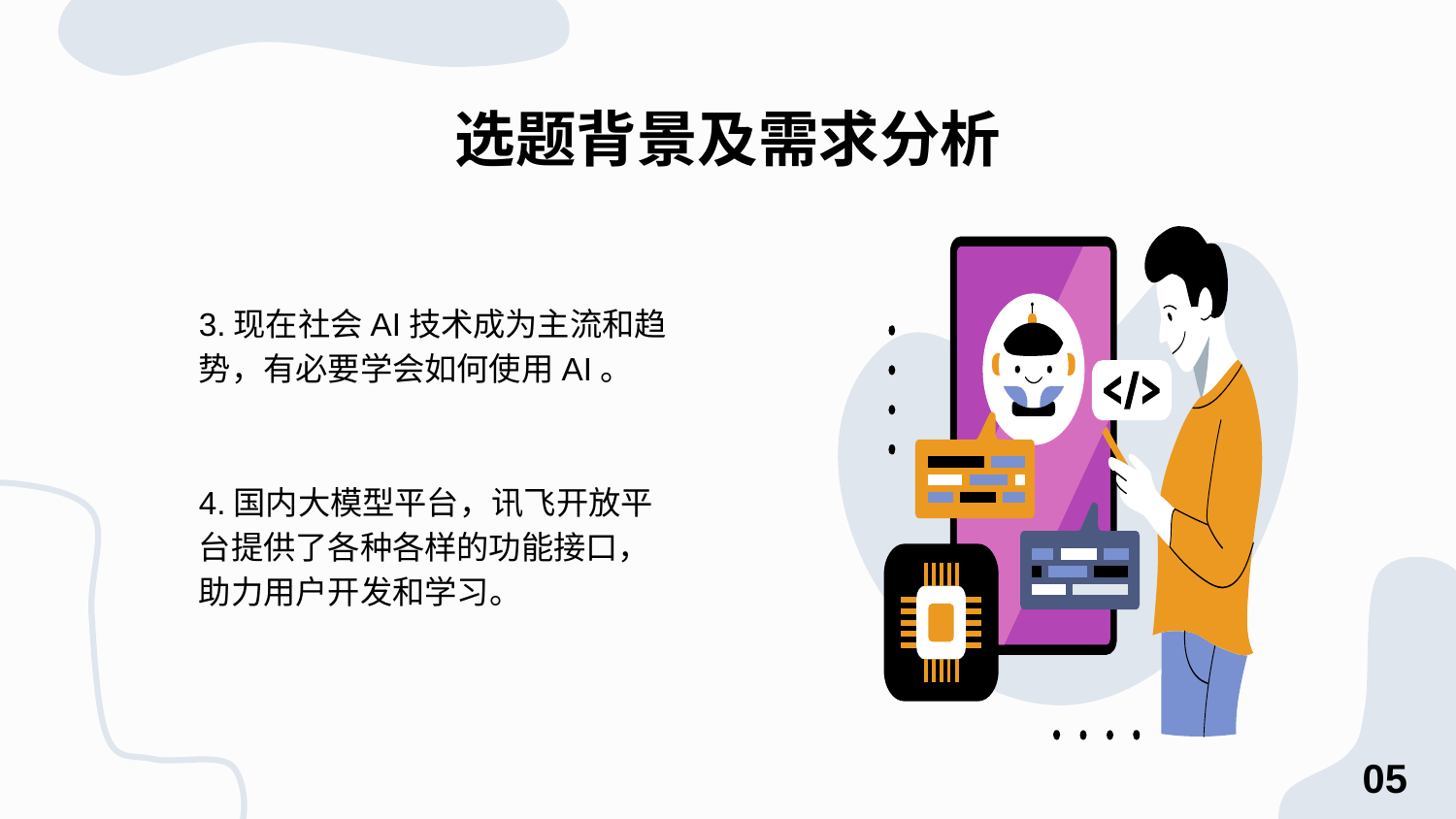

# 选题背景及需求分析

3.现在社会AI技术成为主流和趋势，有必要学会如何使用AI。

4.国内大模型平台，讯飞开放平台提供了各种各样的功能接口，助力用户开发和学习。

05